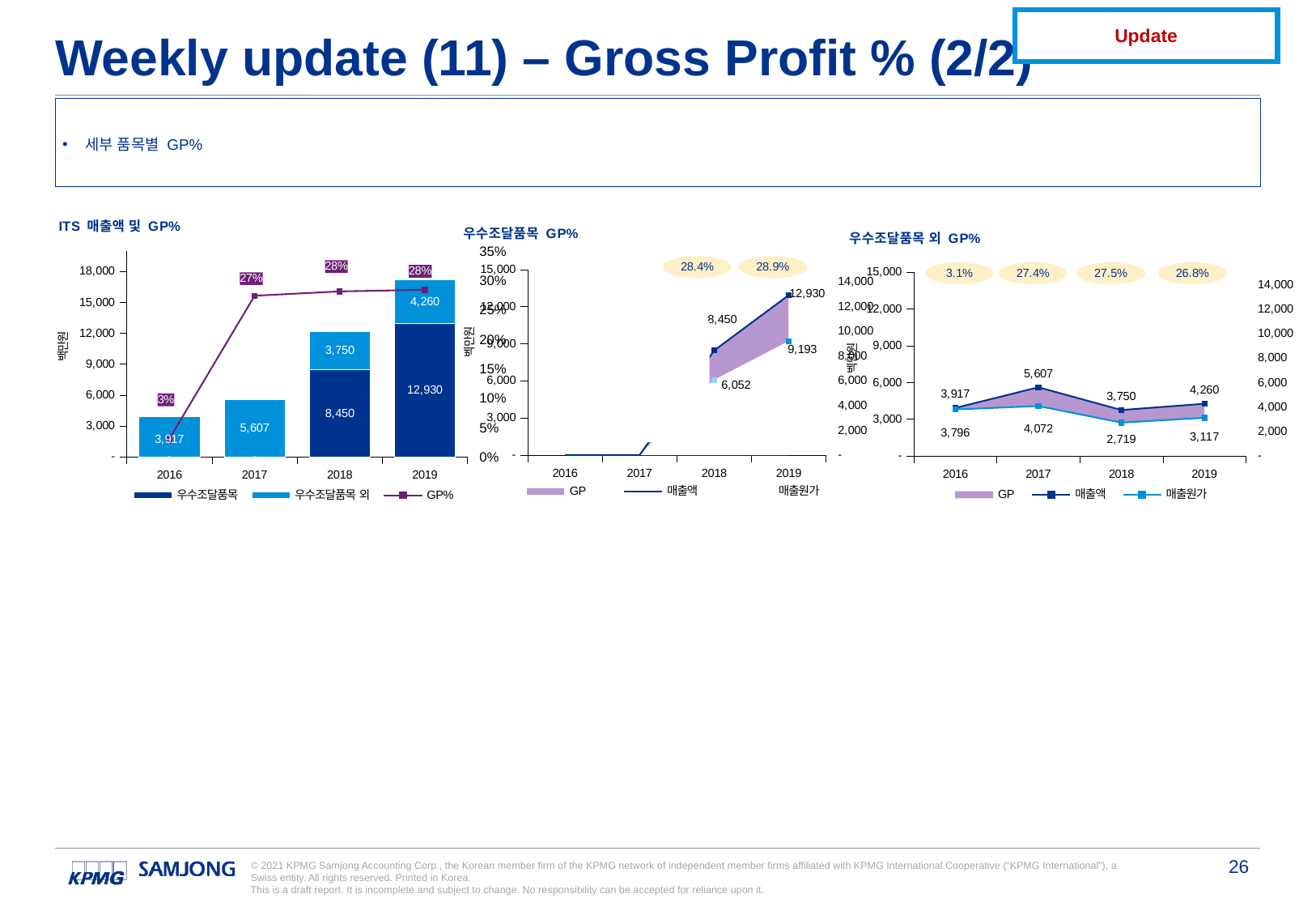

Update
Weekly update (11) – Gross Profit % (2/2)
세부 품목별 GP%

### Chart: ITS 매출액 및 GP%

| Category | 우수조달품목 | 우수조달품목 외 |  |
|---|---|---|---|
| 2016 | 0.0 | 3916710771.0 | 0.0307818459814295 |
| 2017 | 0.0 | 5606709208.0 | 0.2738050798474725 |
| 2018 | 8450240045.0 | 3749988484.0 | 0.28110955912643465 |
| 2019 | 12930226536.0 | 4259767607.0 | 0.28389399491420647 |

### Chart: 우수조달품목 GP%

| Category | 원가 | GP |  | 매출원가 |
|---|---|---|---|---|
| 2016 | 0.0 | 0.0 | 0.0 | 0.0 |
| 2017 | 0.0 | 0.0 | 0.0 | 0.0 |
| 2018 | 6051766502.003531 | 2398473542.9964685 | 8450240045.0 | 6051766502.003531 |
| 2019 | 9192762933.796637 | 3737463602.2033634 | 12930226536.0 | 9192762933.796637 |

### Chart: 우수조달품목 외 GP%

| Category | 원가 | GP |  | 매출원가 |
|---|---|---|---|---|
| 2016 | 3796147183.293272 | 120563587.70672798 | 3916710771.0 | 3796147183.293272 |
| 2017 | 4071563745.6220007 | 1535145462.3779993 | 5606709208.0 | 4071563745.6220007 |
| 2018 | 2718861163.9675283 | 1031127320.0324717 | 3749988484.0 | 2718861163.9675283 |
| 2019 | 3117095099.395283 | 1142672507.6047168 | 4259767607.0 | 3117095099.395283 |